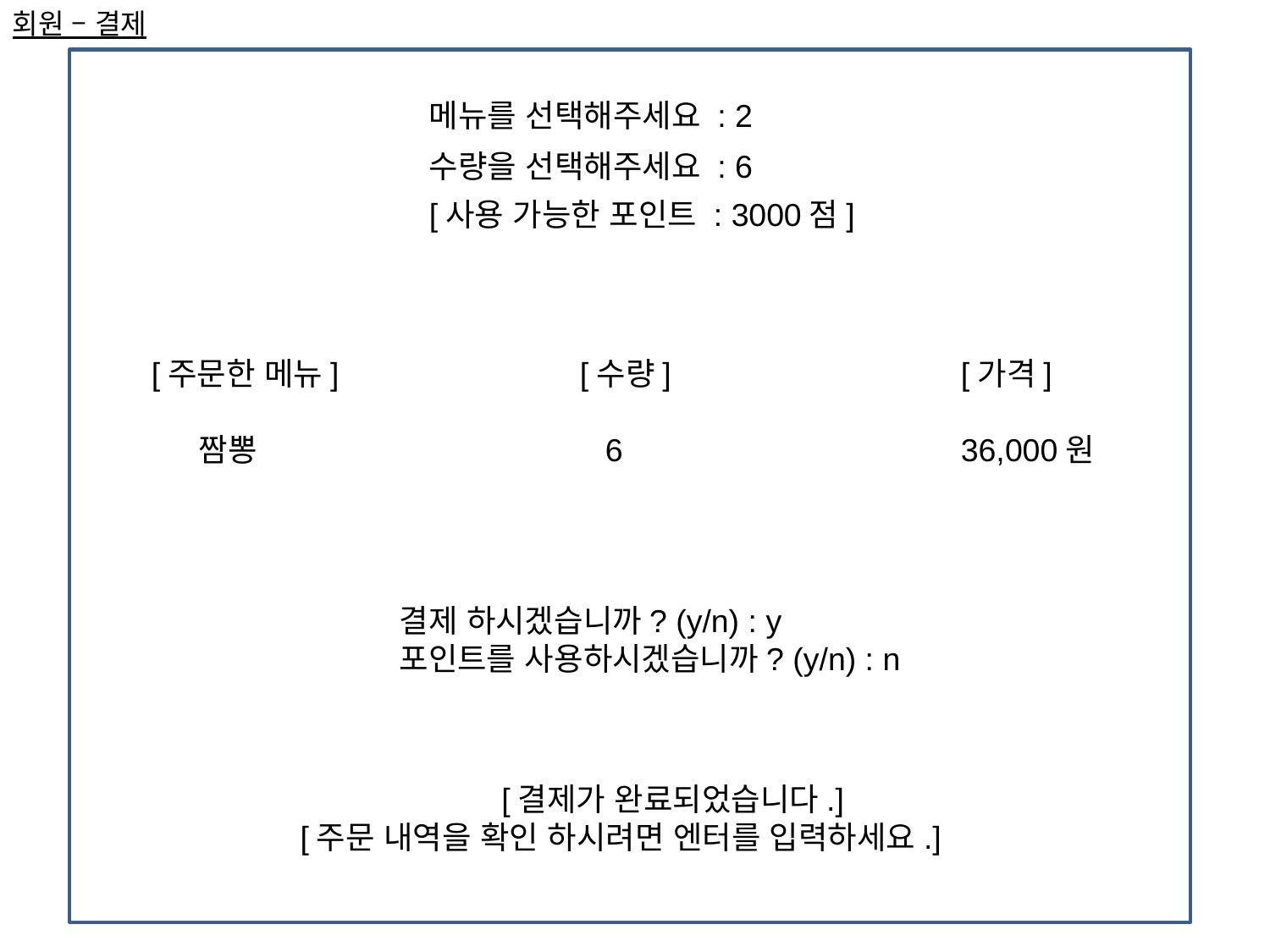

회원 – 결제

메뉴를 선택해주세요 : 2
수량을 선택해주세요 : 6
[사용 가능한 포인트 : 3000점]
[주문한 메뉴]		[수량]			[가격]

	짬뽕			  6			36,000원
결제 하시겠습니까? (y/n) : y
포인트를 사용하시겠습니까? (y/n) : n
		   [결제가 완료되었습니다.]
[주문 내역을 확인 하시려면 엔터를 입력하세요.]